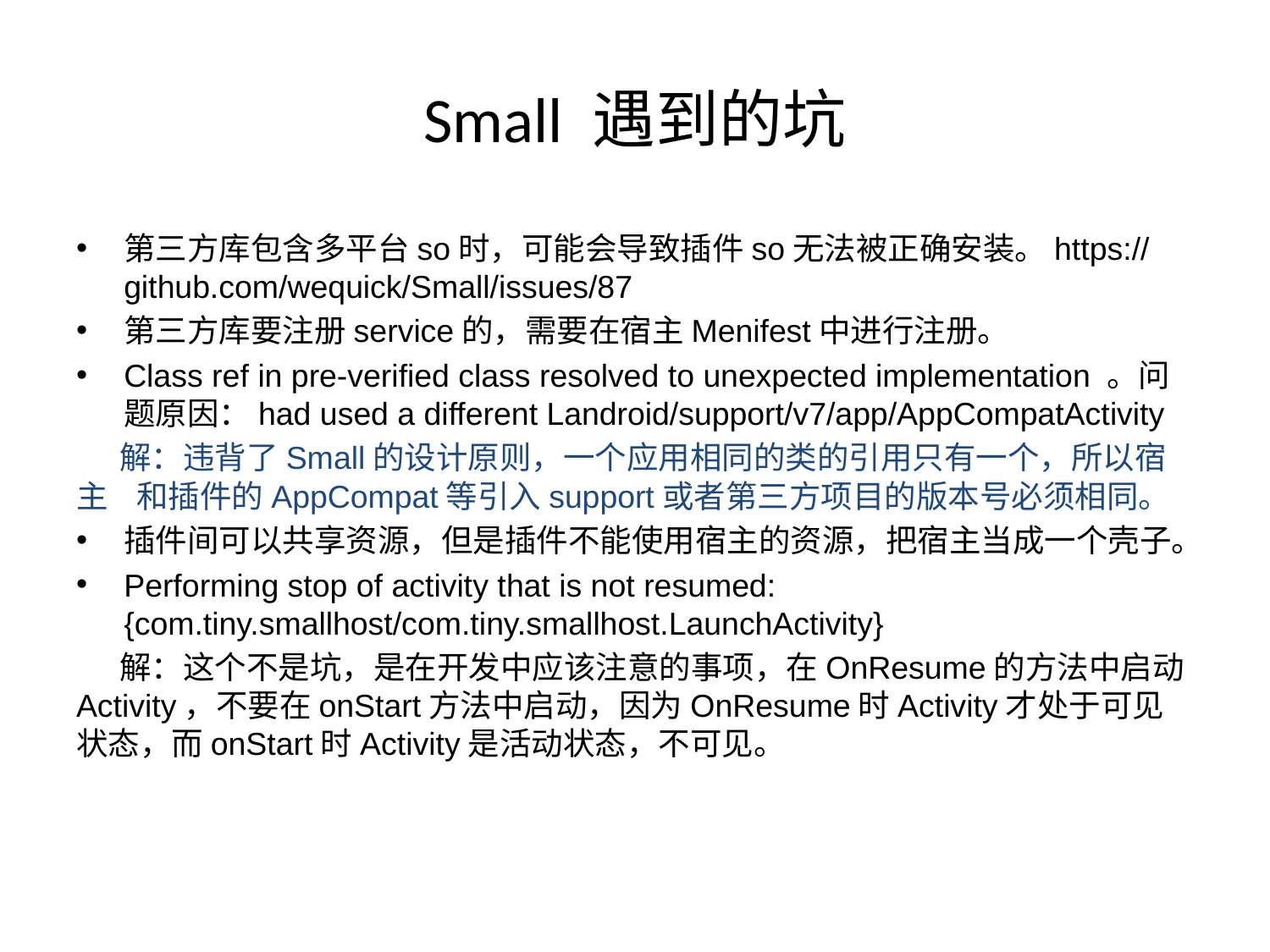

# Small 遇到的坑
第三方库包含多平台so时，可能会导致插件so无法被正确安装。https://github.com/wequick/Small/issues/87
第三方库要注册service的，需要在宿主Menifest中进行注册。
Class ref in pre-verified class resolved to unexpected implementation 。问题原因：had used a different Landroid/support/v7/app/AppCompatActivity
     解：违背了Small的设计原则，一个应用相同的类的引用只有一个，所以宿主    和插件的AppCompat等引入support或者第三方项目的版本号必须相同。
插件间可以共享资源，但是插件不能使用宿主的资源，把宿主当成一个壳子。
Performing stop of activity that is not resumed: {com.tiny.smallhost/com.tiny.smallhost.LaunchActivity}
     解：这个不是坑，是在开发中应该注意的事项，在OnResume的方法中启动Activity，不要在onStart方法中启动，因为OnResume时Activity才处于可见状态，而onStart时Activity是活动状态，不可见。